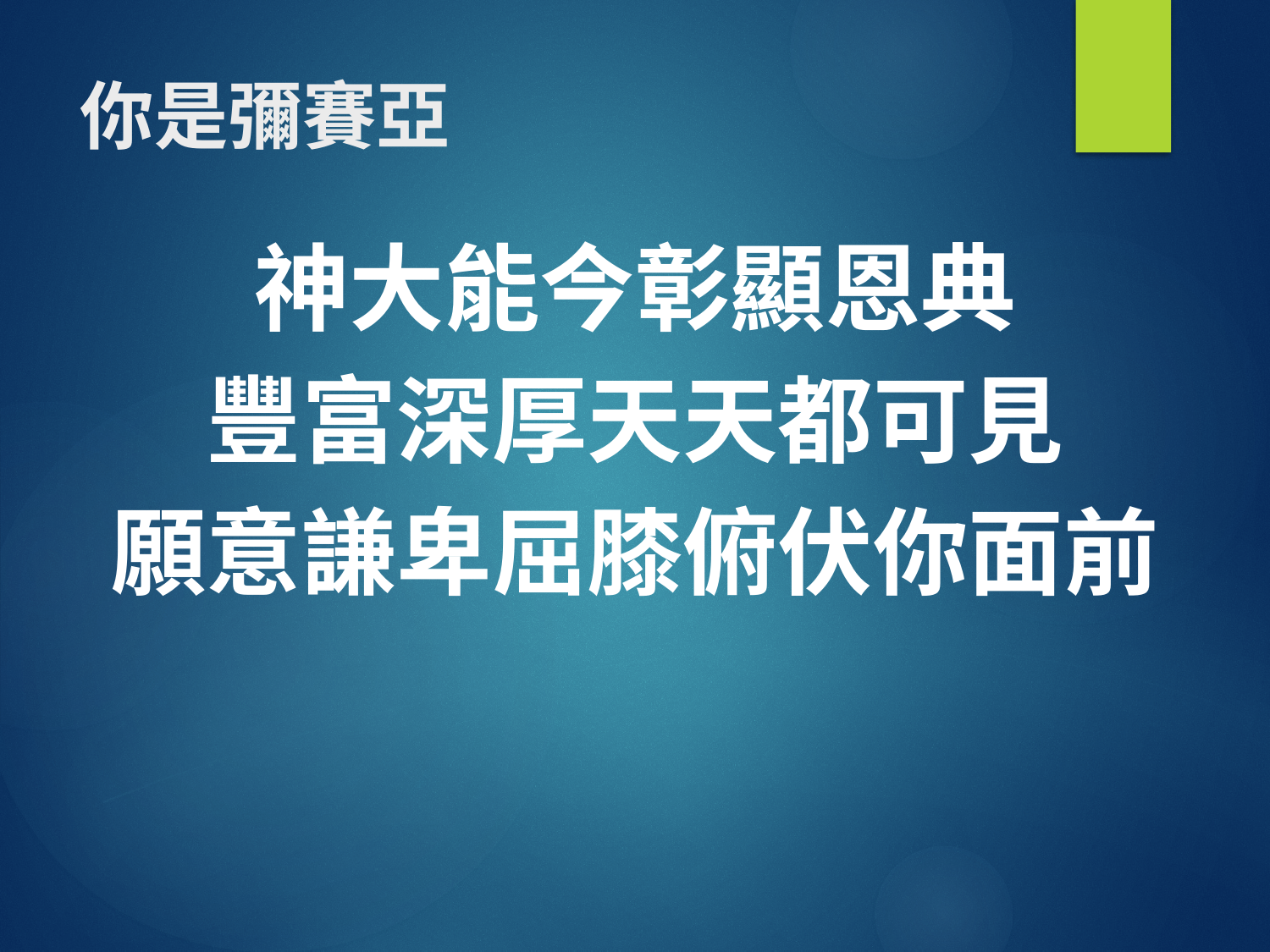

# 你是彌賽亞
神大能今彰顯恩典
豐富深厚天天都可見
願意謙卑屈膝俯伏你面前